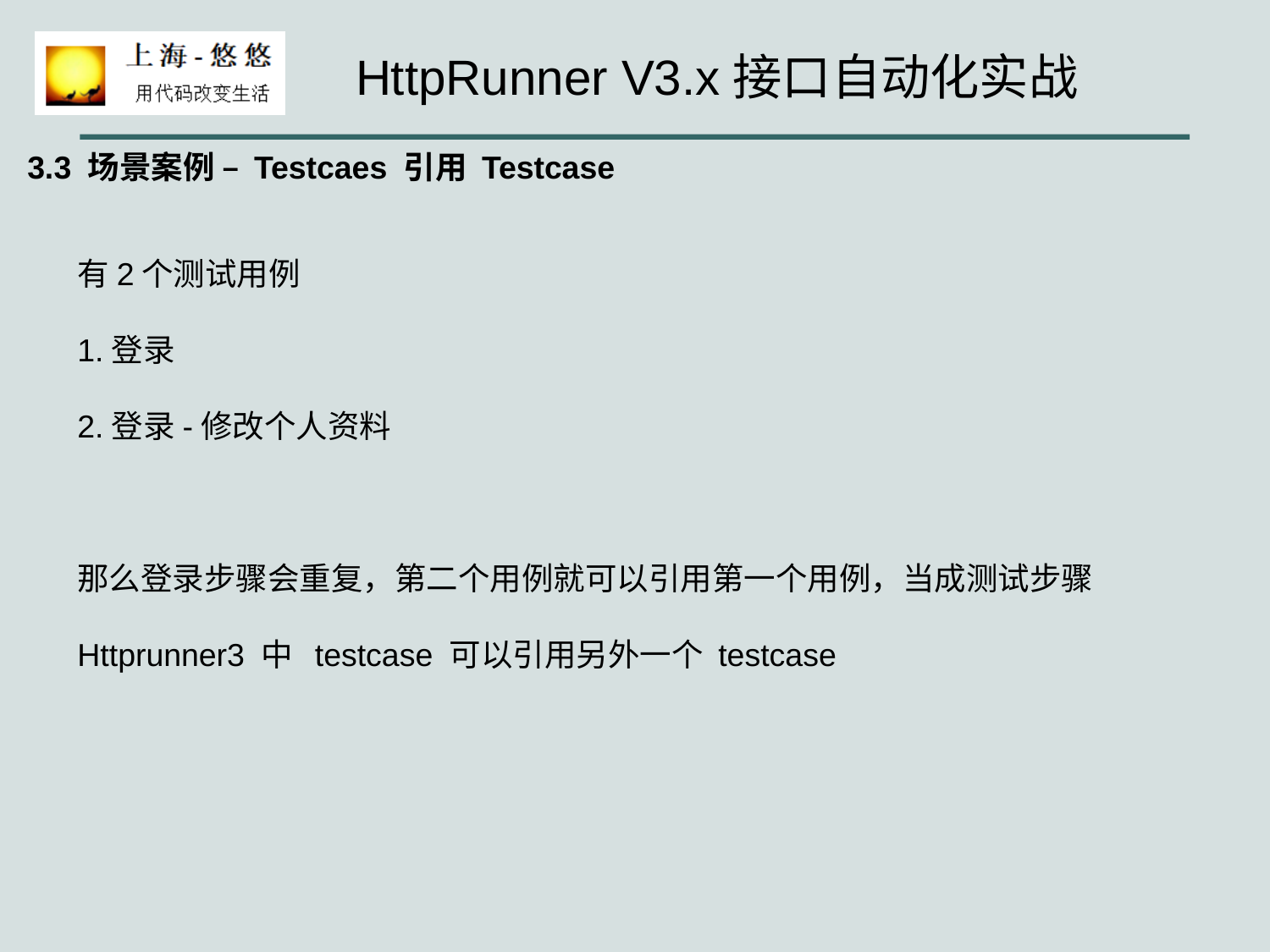

3.3 场景案例 – Testcaes 引用 Testcase
有2个测试用例

1.登录

2.登录-修改个人资料

那么登录步骤会重复，第二个用例就可以引用第一个用例，当成测试步骤

Httprunner3 中  testcase 可以引用另外一个 testcase